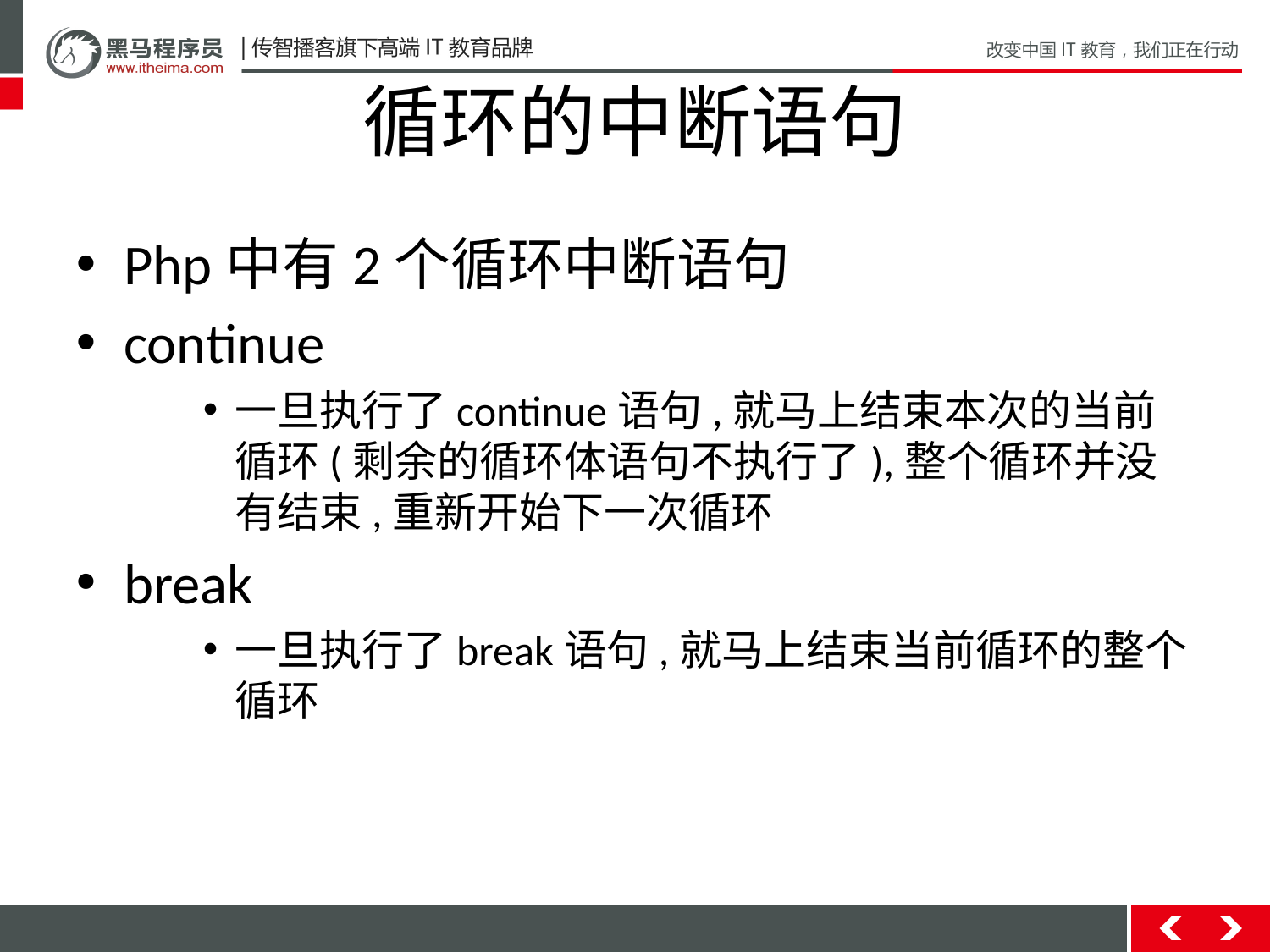

# 循环的中断语句
Php中有2个循环中断语句
continue
一旦执行了continue语句,就马上结束本次的当前循环(剩余的循环体语句不执行了),整个循环并没有结束,重新开始下一次循环
break
一旦执行了break语句,就马上结束当前循环的整个循环